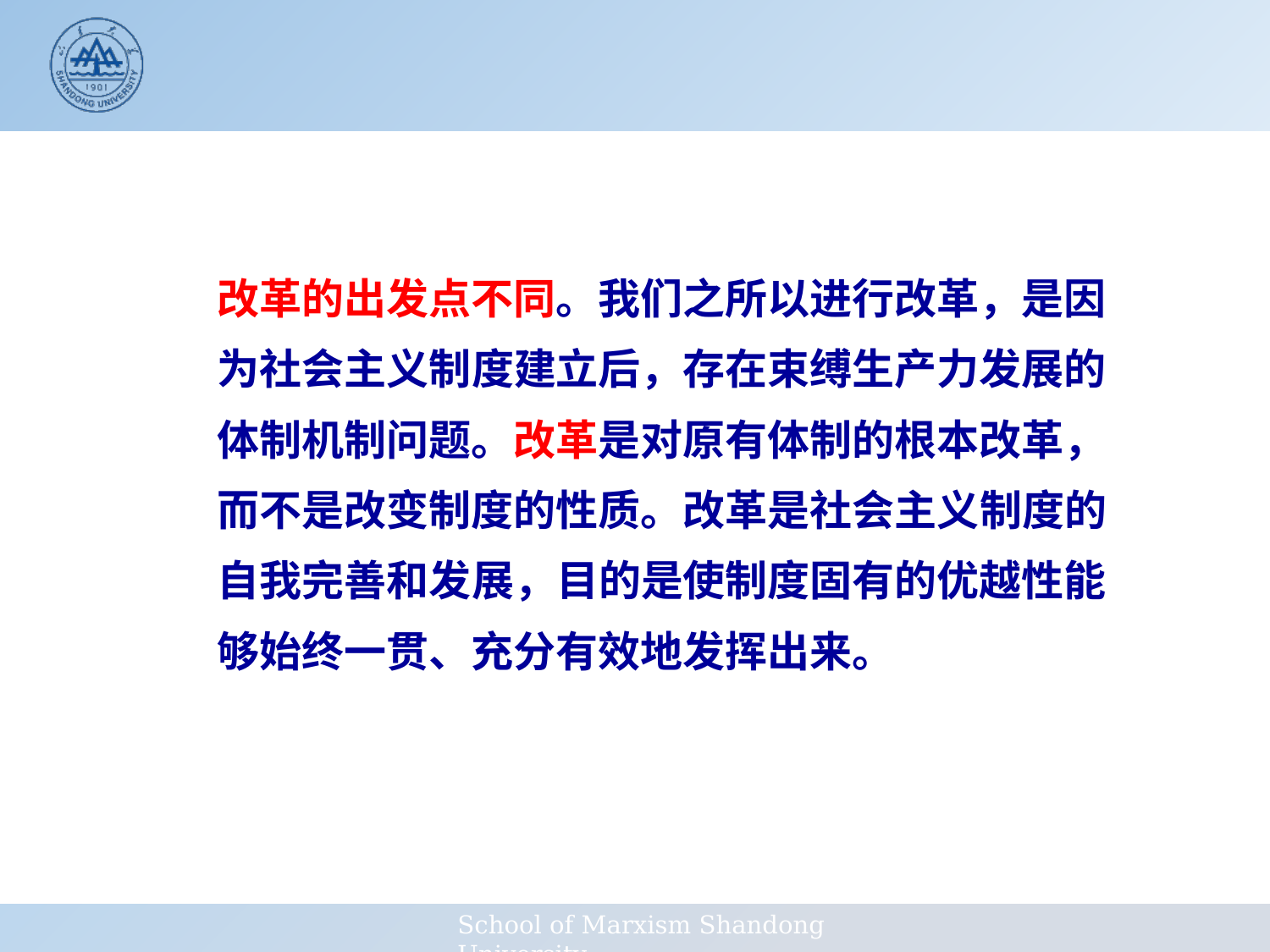

改革的出发点不同。我们之所以进行改革，是因为社会主义制度建立后，存在束缚生产力发展的体制机制问题。改革是对原有体制的根本改革，而不是改变制度的性质。改革是社会主义制度的自我完善和发展，目的是使制度固有的优越性能够始终一贯、充分有效地发挥出来。